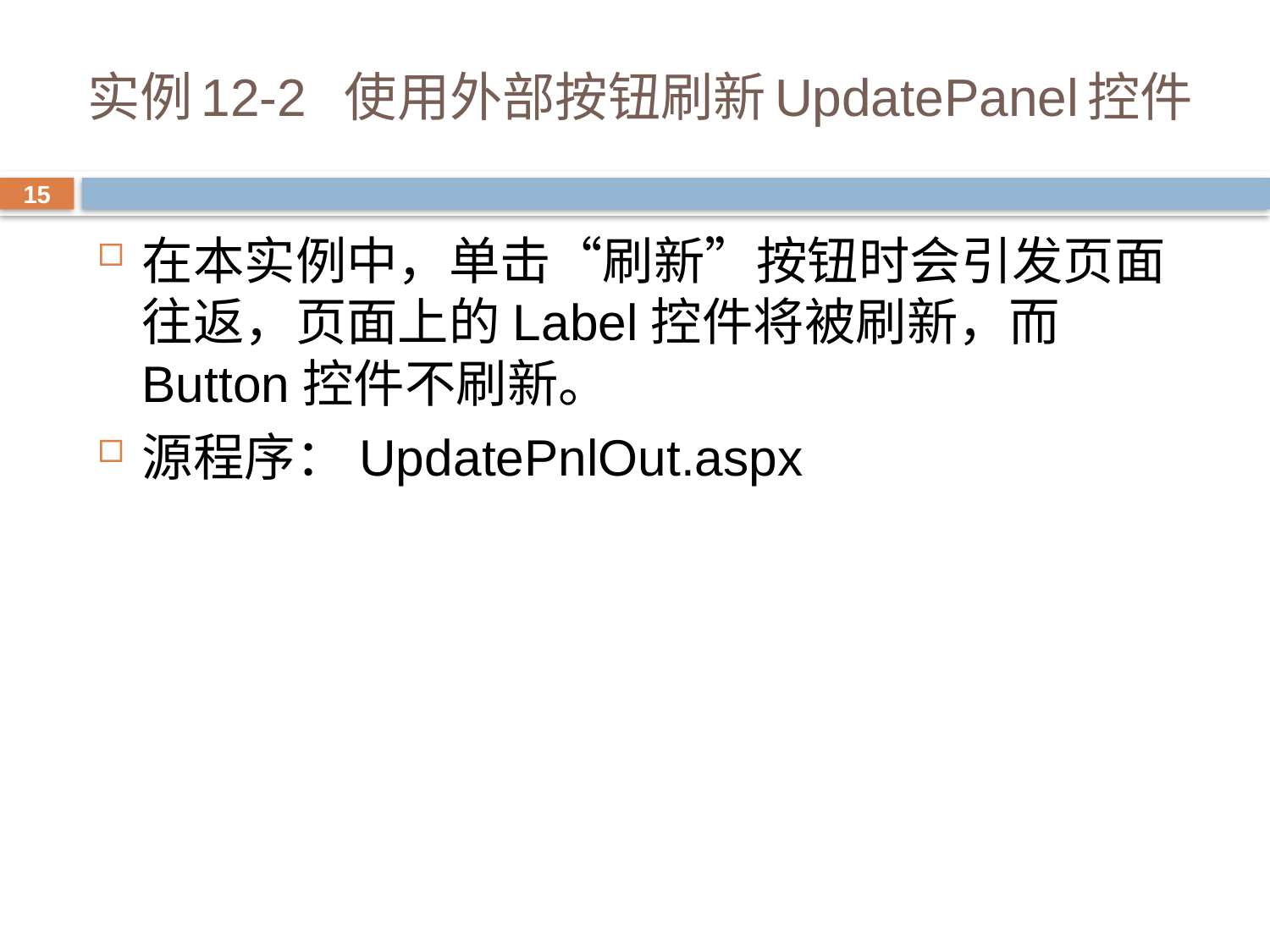

# 实例12-2  使用外部按钮刷新UpdatePanel控件
15
在本实例中，单击“刷新”按钮时会引发页面往返，页面上的Label控件将被刷新，而Button控件不刷新。
源程序：UpdatePnlOut.aspx